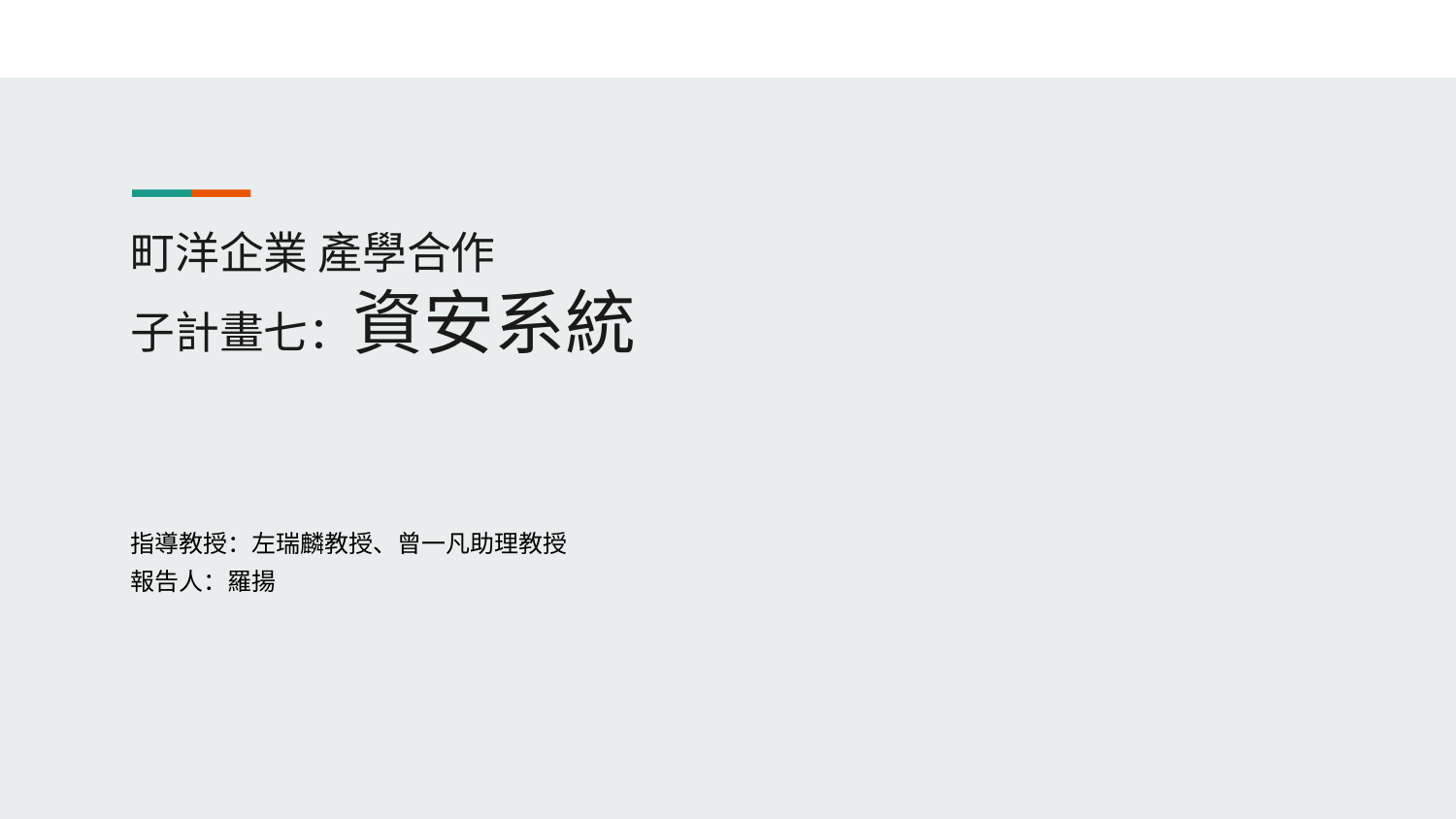

# 町洋企業 產學合作
子計畫七：資安系統
指導教授：左瑞麟教授、曾一凡助理教授
報告人：羅揚